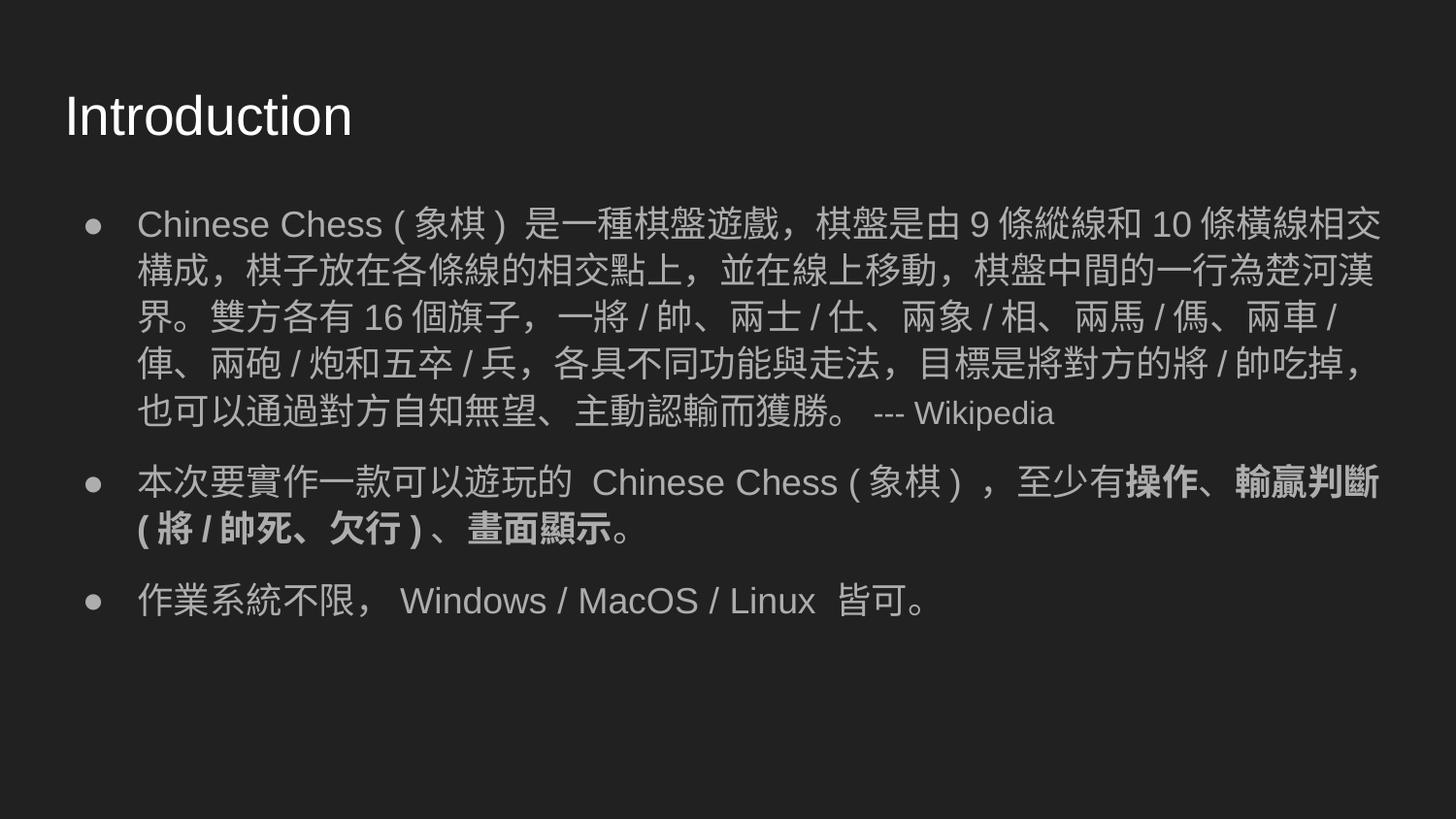

# Introduction
Chinese Chess (象棋) 是一種棋盤遊戲，棋盤是由9條縱線和10條橫線相交構成，棋子放在各條線的相交點上，並在線上移動，棋盤中間的一行為楚河漢界。雙方各有16個旗子，一將/帥、兩士/仕、兩象/相、兩馬/傌、兩車/俥、兩砲/炮和五卒/兵，各具不同功能與走法，目標是將對方的將/帥吃掉，也可以通過對方自知無望、主動認輸而獲勝。--- Wikipedia
本次要實作一款可以遊玩的 Chinese Chess (象棋) ，至少有操作、輸贏判斷(將/帥死、欠行)、畫面顯示。
作業系統不限，Windows / MacOS / Linux 皆可。